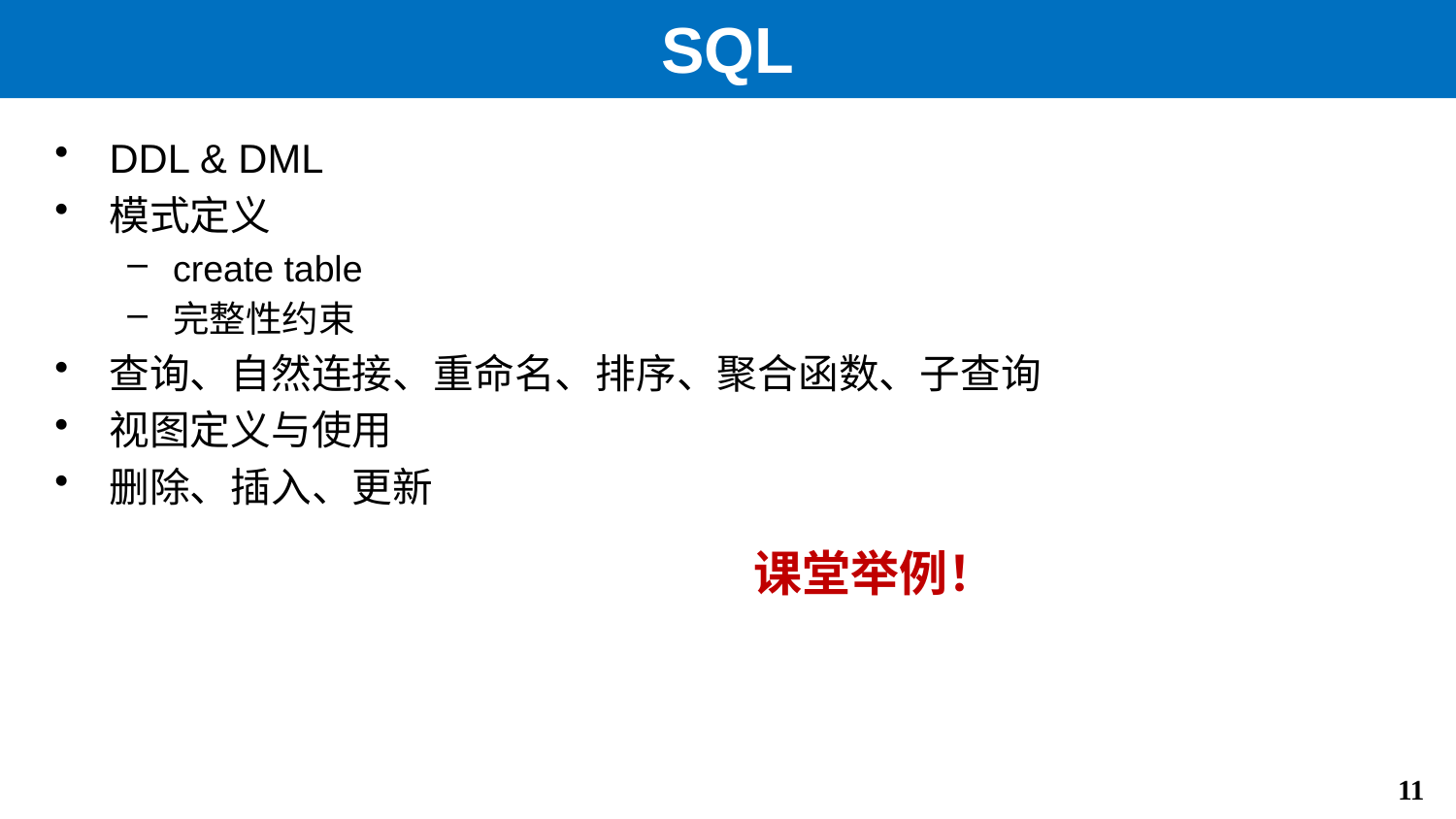

# SQL
DDL & DML
模式定义
create table
完整性约束
查询、自然连接、重命名、排序、聚合函数、子查询
视图定义与使用
删除、插入、更新
课堂举例！